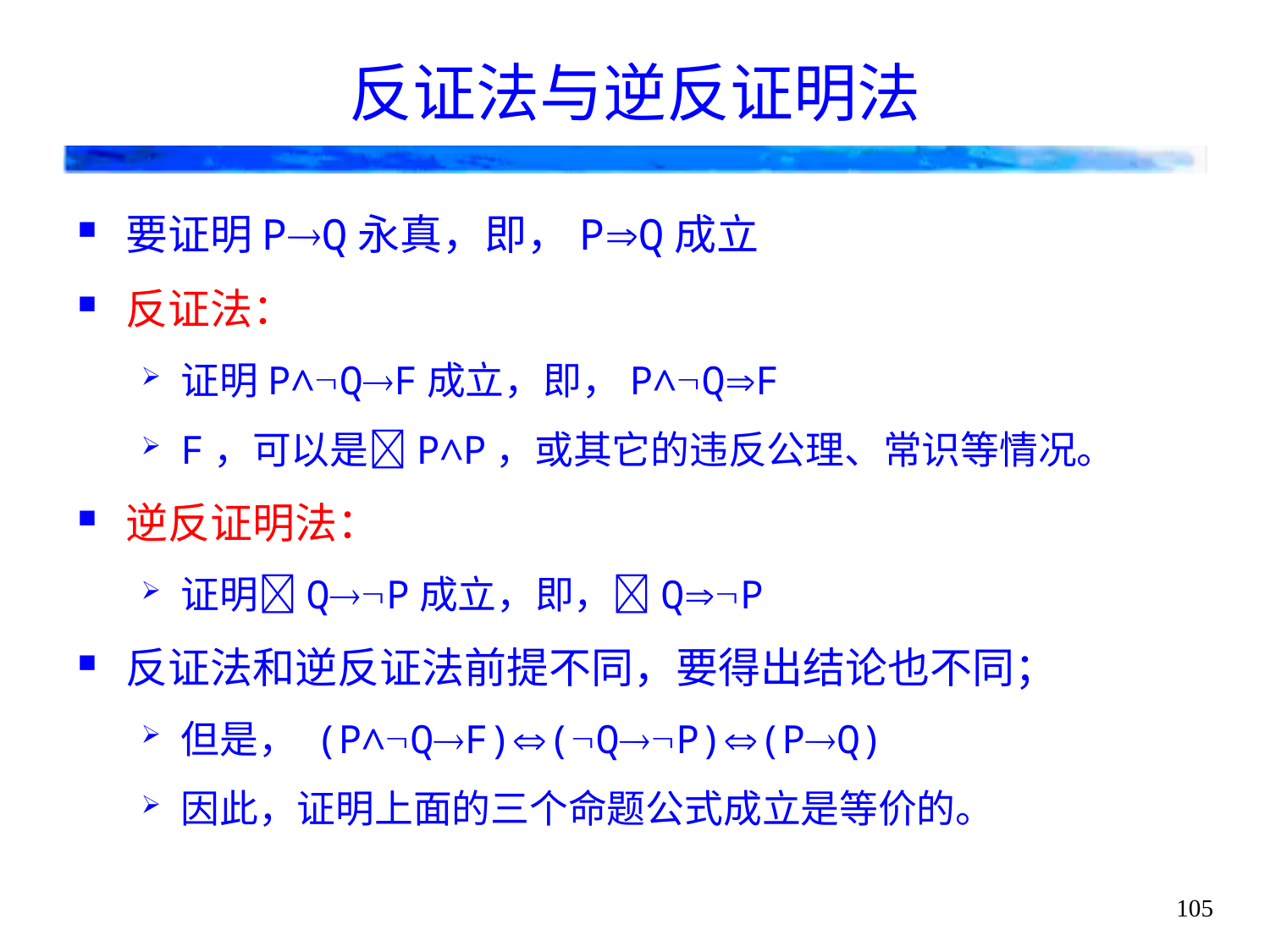

# 反证法与逆反证明法
要证明P→Q永真，即，P⇒Q成立
反证法：
证明P∧¬Q→F成立，即，P∧¬Q⇒F
F，可以是¬P∧P，或其它的违反公理、常识等情况。
逆反证明法：
证明¬Q→¬P成立，即，¬Q⇒¬P
反证法和逆反证法前提不同，要得出结论也不同；
但是， (P∧¬Q→F)⇔(¬Q→¬P)⇔(P→Q)
因此，证明上面的三个命题公式成立是等价的。
105